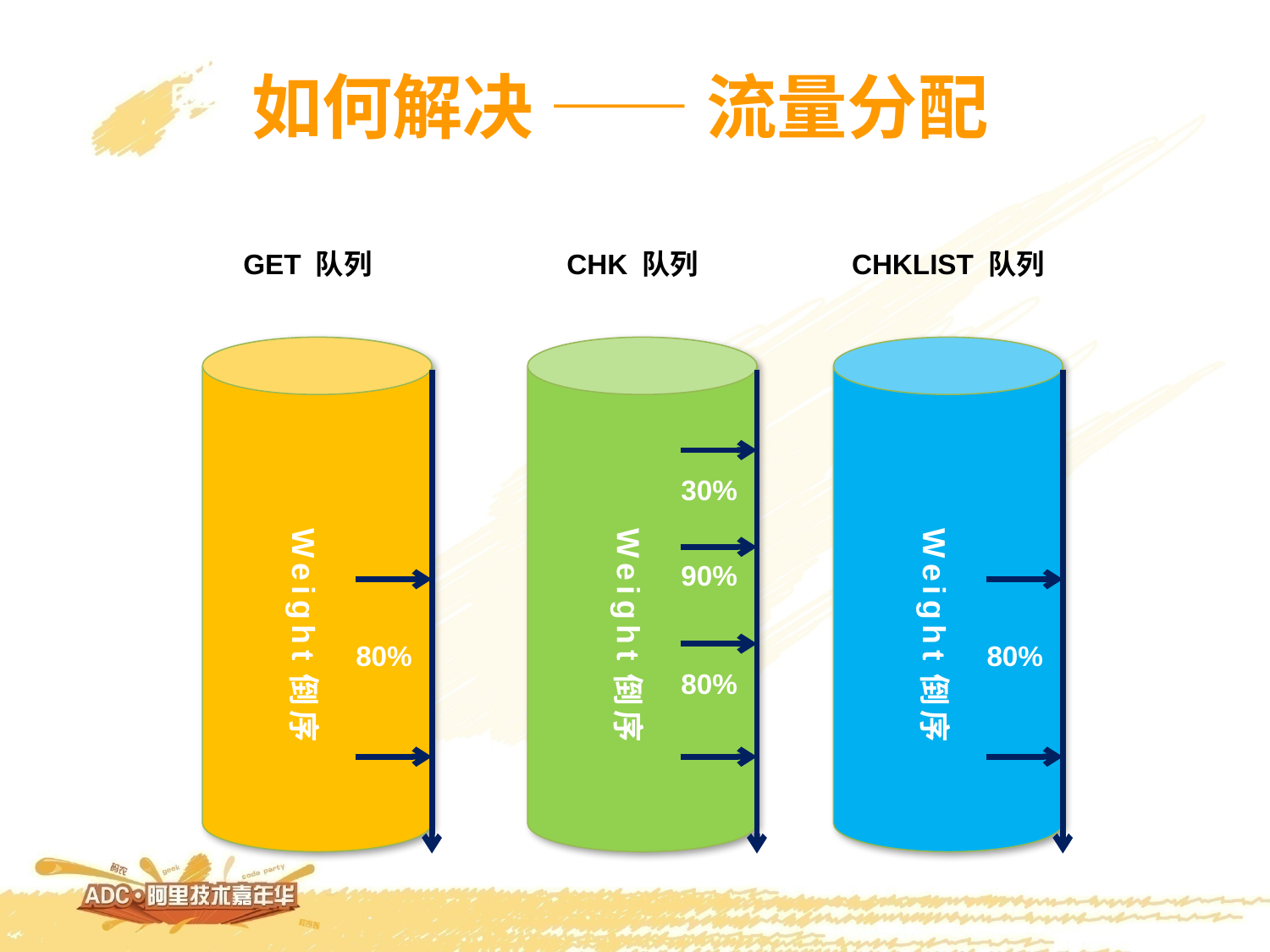

如何解决 —— 流量分配
GET 队列
CHK 队列
CHKLIST 队列

Weight倒序
Weight倒序
Weight倒序
30%
90%
80%
80%
80%